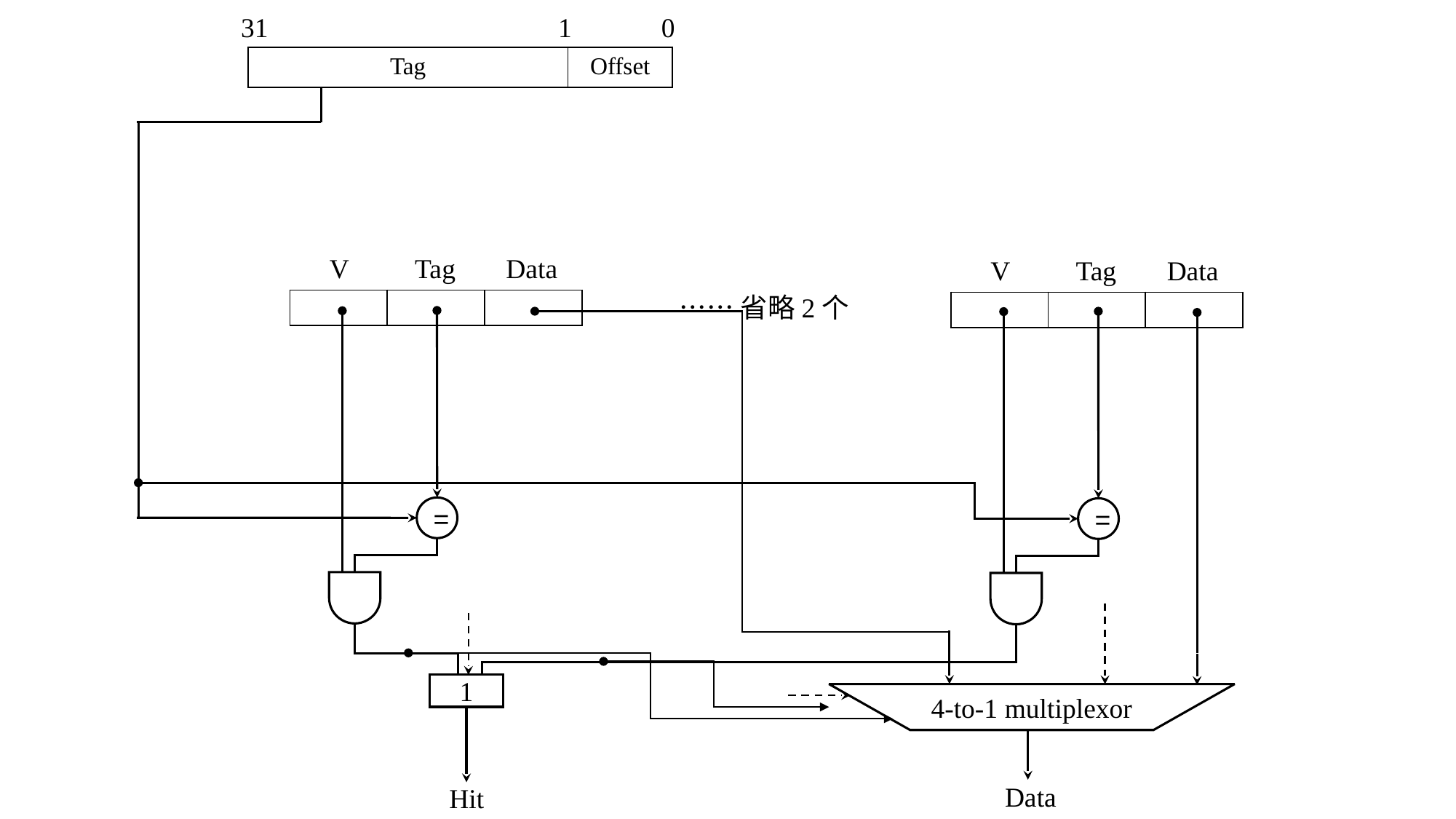

31               4   3               1   1             0
| Tag | Offset |
| --- | --- |
V
Tag
Data
V
Tag
Data
……省略2个
|  |  |  |
| --- | --- | --- |
|  |  |  |
| --- | --- | --- |
=

=

1
4-to-1 multiplexor
Data
Hit